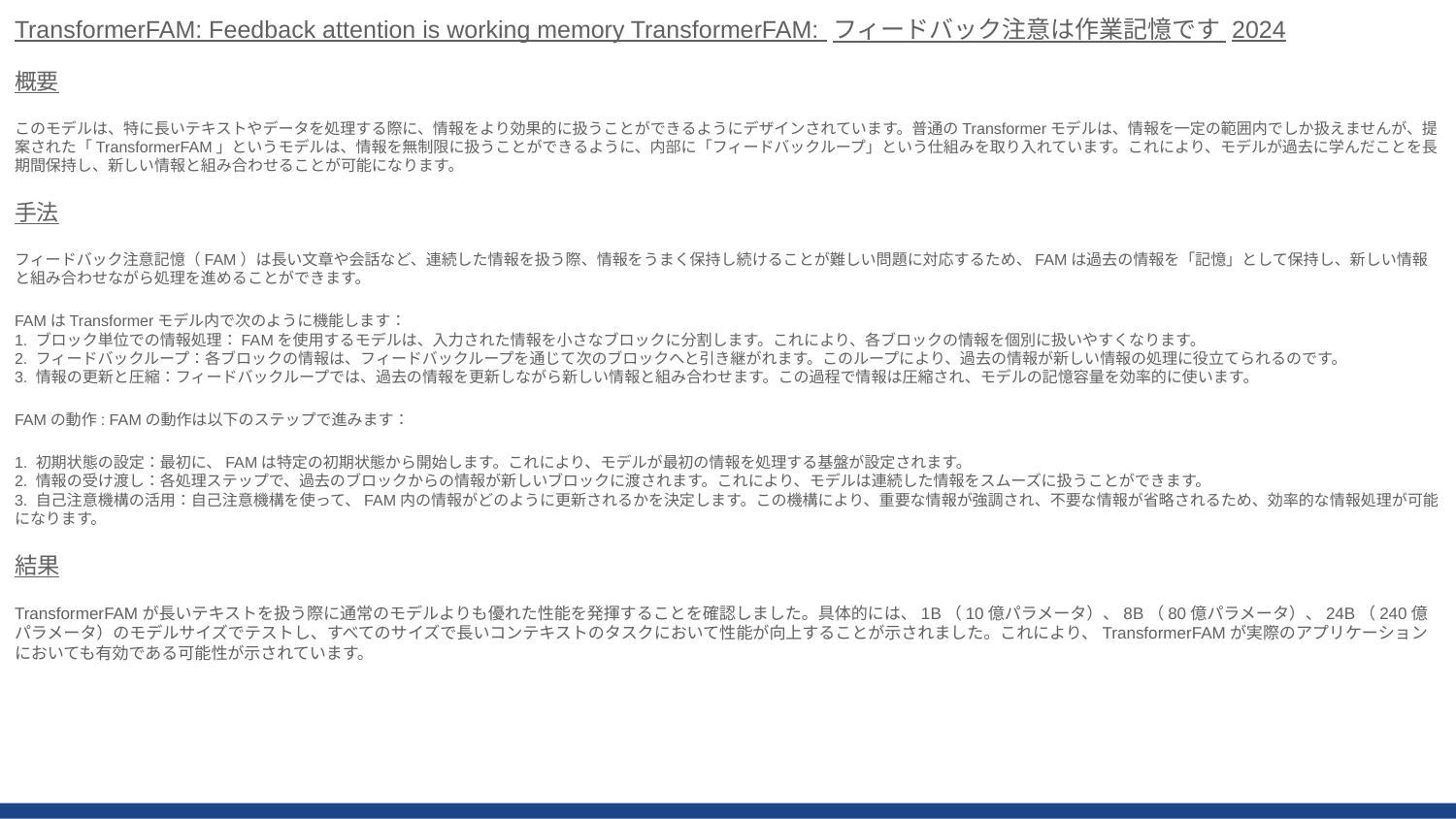

TransformerFAM: Feedback attention is working memory TransformerFAM: フィードバック注意は作業記憶です 2024
概要
このモデルは、特に長いテキストやデータを処理する際に、情報をより効果的に扱うことができるようにデザインされています。普通のTransformerモデルは、情報を一定の範囲内でしか扱えませんが、提案された「TransformerFAM」というモデルは、情報を無制限に扱うことができるように、内部に「フィードバックループ」という仕組みを取り入れています。これにより、モデルが過去に学んだことを長期間保持し、新しい情報と組み合わせることが可能になります。
手法
フィードバック注意記憶（FAM）は長い文章や会話など、連続した情報を扱う際、情報をうまく保持し続けることが難しい問題に対応するため、FAMは過去の情報を「記憶」として保持し、新しい情報と組み合わせながら処理を進めることができます。
FAMはTransformerモデル内で次のように機能します：
1. ブロック単位での情報処理：FAMを使用するモデルは、入力された情報を小さなブロックに分割します。これにより、各ブロックの情報を個別に扱いやすくなります。
2. フィードバックループ：各ブロックの情報は、フィードバックループを通じて次のブロックへと引き継がれます。このループにより、過去の情報が新しい情報の処理に役立てられるのです。
3. 情報の更新と圧縮：フィードバックループでは、過去の情報を更新しながら新しい情報と組み合わせます。この過程で情報は圧縮され、モデルの記憶容量を効率的に使います。
FAMの動作: FAMの動作は以下のステップで進みます：
1. 初期状態の設定：最初に、FAMは特定の初期状態から開始します。これにより、モデルが最初の情報を処理する基盤が設定されます。
2. 情報の受け渡し：各処理ステップで、過去のブロックからの情報が新しいブロックに渡されます。これにより、モデルは連続した情報をスムーズに扱うことができます。
3. 自己注意機構の活用：自己注意機構を使って、FAM内の情報がどのように更新されるかを決定します。この機構により、重要な情報が強調され、不要な情報が省略されるため、効率的な情報処理が可能になります。
結果
TransformerFAMが長いテキストを扱う際に通常のモデルよりも優れた性能を発揮することを確認しました。具体的には、1B（10億パラメータ）、8B（80億パラメータ）、24B（240億パラメータ）のモデルサイズでテストし、すべてのサイズで長いコンテキストのタスクにおいて性能が向上することが示されました。これにより、TransformerFAMが実際のアプリケーションにおいても有効である可能性が示されています。